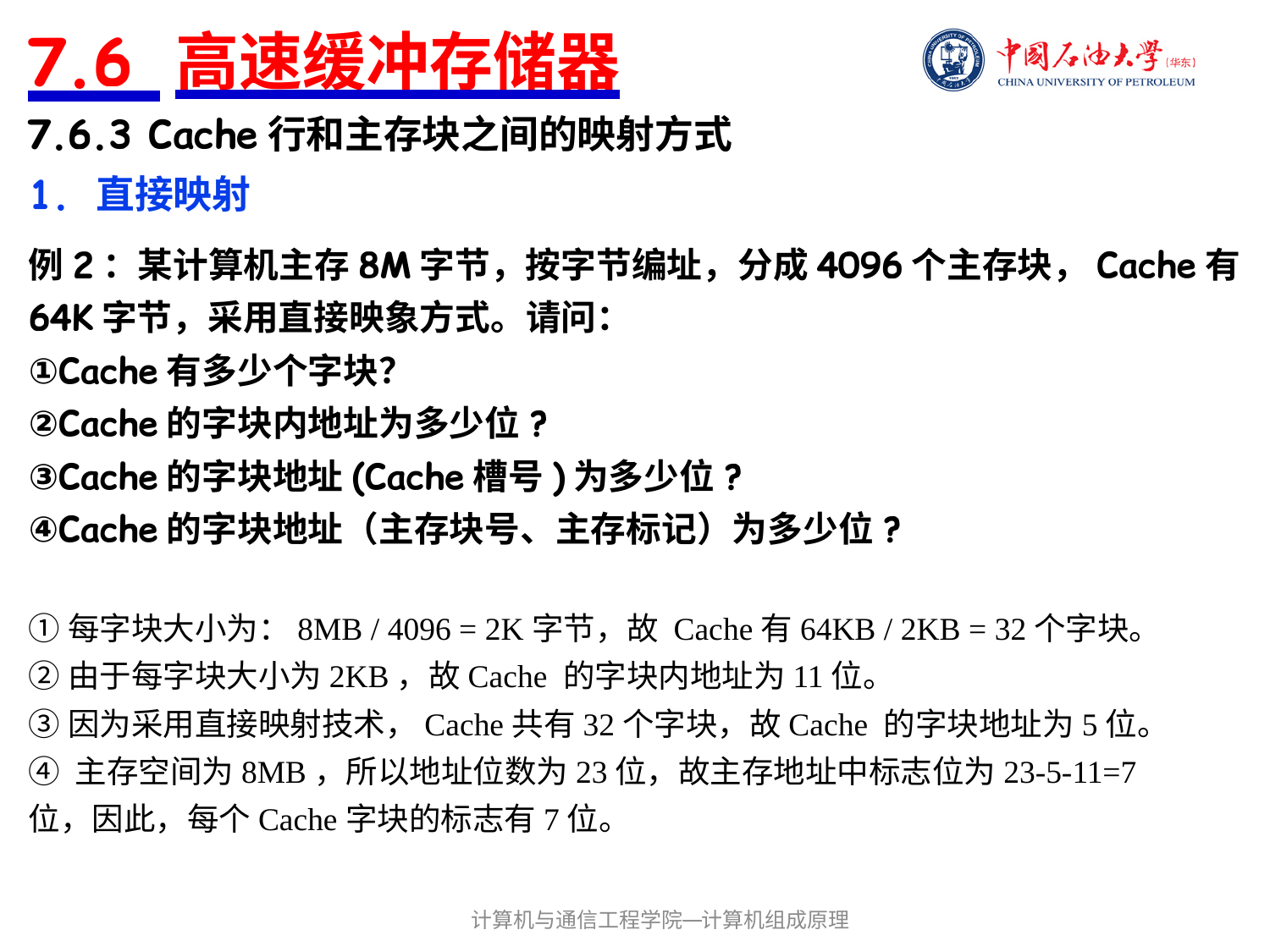

# 7.6 高速缓冲存储器
7.6.3 Cache行和主存块之间的映射方式
1. 直接映射
例2：某计算机主存8M字节，按字节编址，分成4096个主存块，Cache有64K字节，采用直接映象方式。请问：
①Cache有多少个字块？
②Cache的字块内地址为多少位?
③Cache的字块地址(Cache槽号)为多少位?
④Cache的字块地址（主存块号、主存标记）为多少位?
①每字块大小为：8MB / 4096 = 2K字节，故 Cache有64KB / 2KB = 32个字块。
②由于每字块大小为2KB，故Cache 的字块内地址为11位。
③因为采用直接映射技术，Cache共有32个字块，故Cache 的字块地址为5位。
④ 主存空间为8MB，所以地址位数为23位，故主存地址中标志位为23-5-11=7位，因此，每个Cache字块的标志有7位。
计算机与通信工程学院—计算机组成原理
67